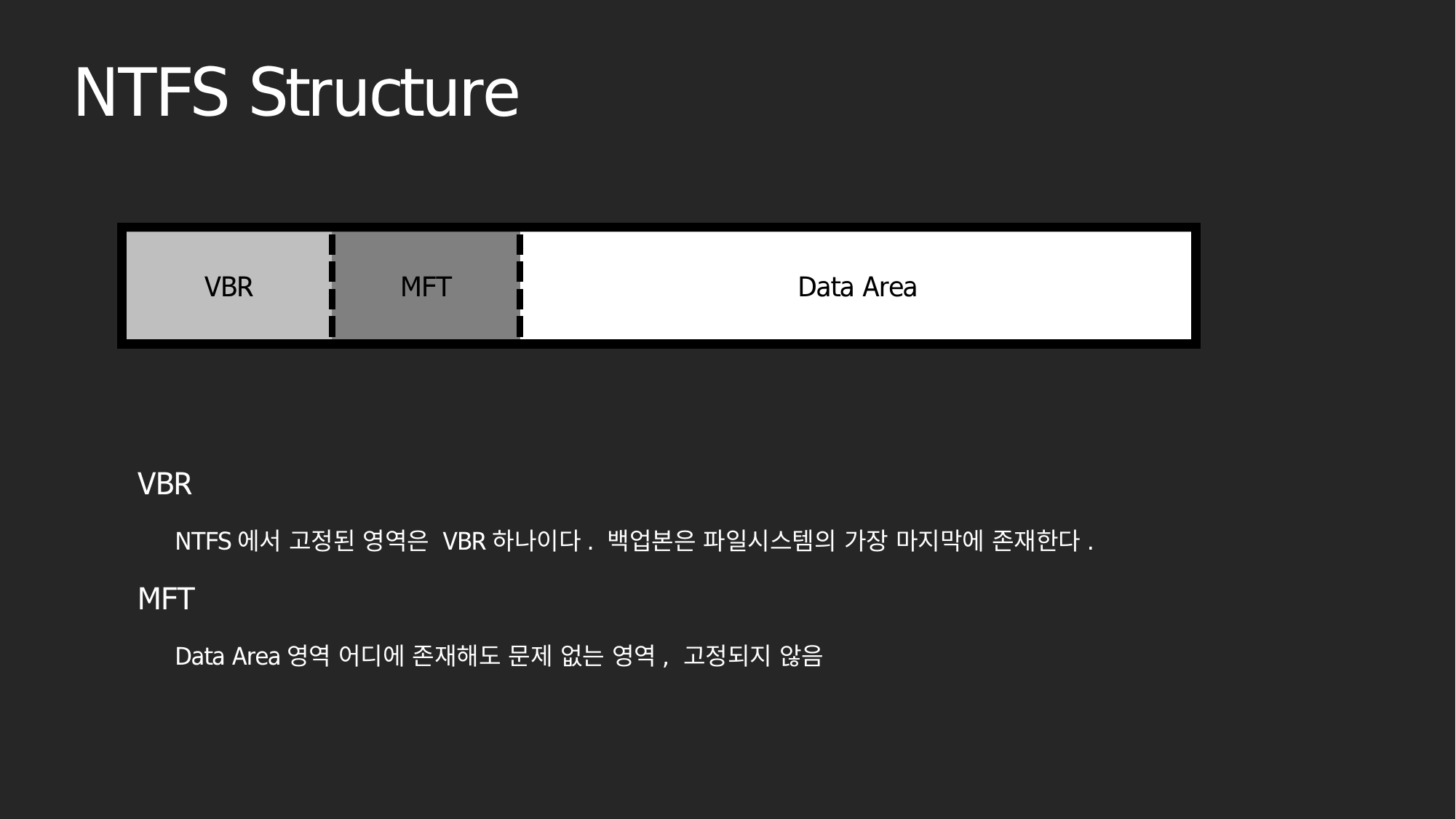

NTFS Structure

VBR
MFT
Data Area
VBR
NTFS에서 고정된 영역은 VBR하나이다. 백업본은 파일시스템의 가장 마지막에 존재한다.
MFT
Data Area영역 어디에 존재해도 문제 없는 영역, 고정되지 않음